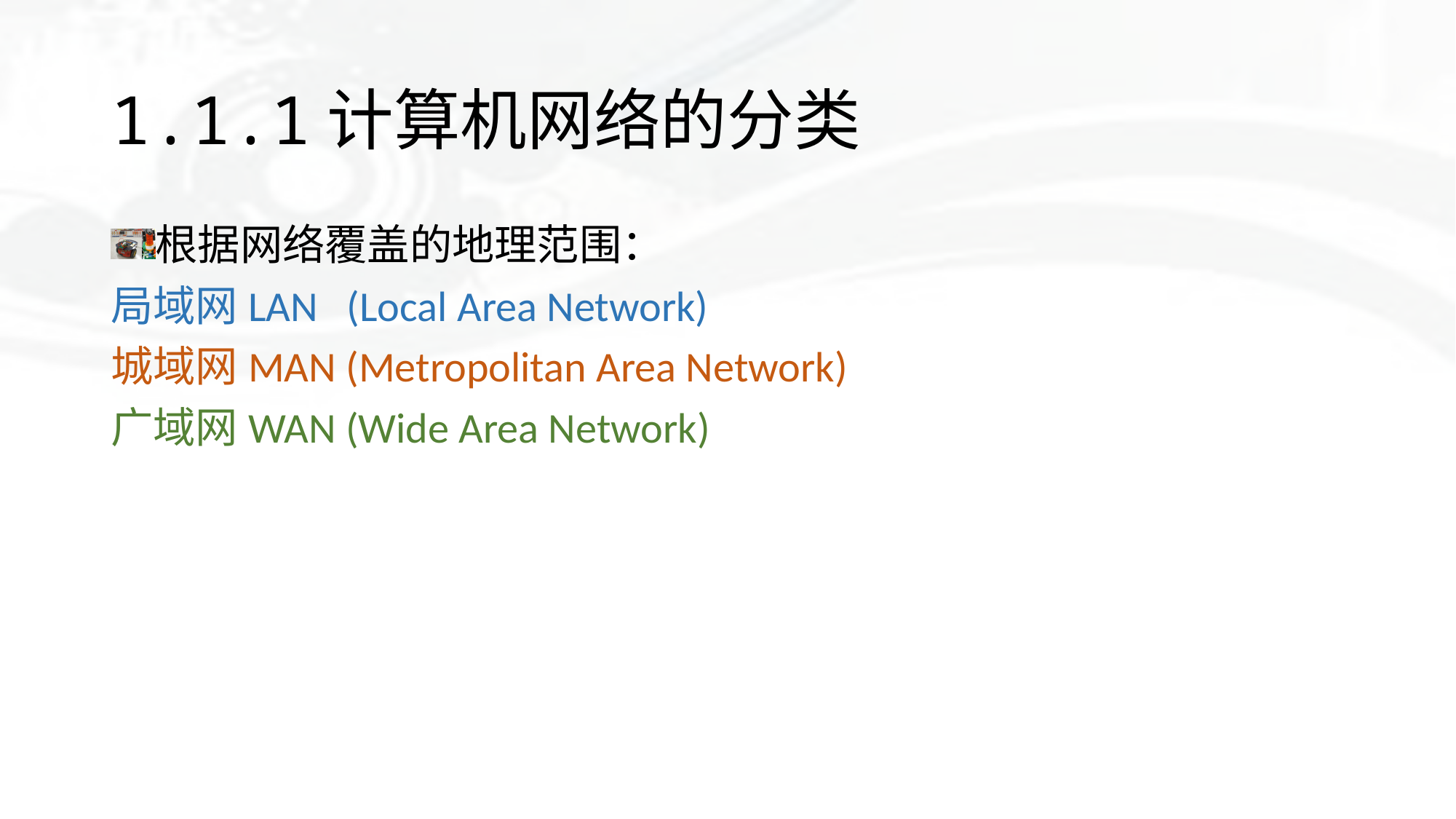

# 1.1.1计算机网络的分类
根据网络覆盖的地理范围：
局域网LAN   (Local Area Network)
城域网MAN (Metropolitan Area Network)
广域网WAN (Wide Area Network)